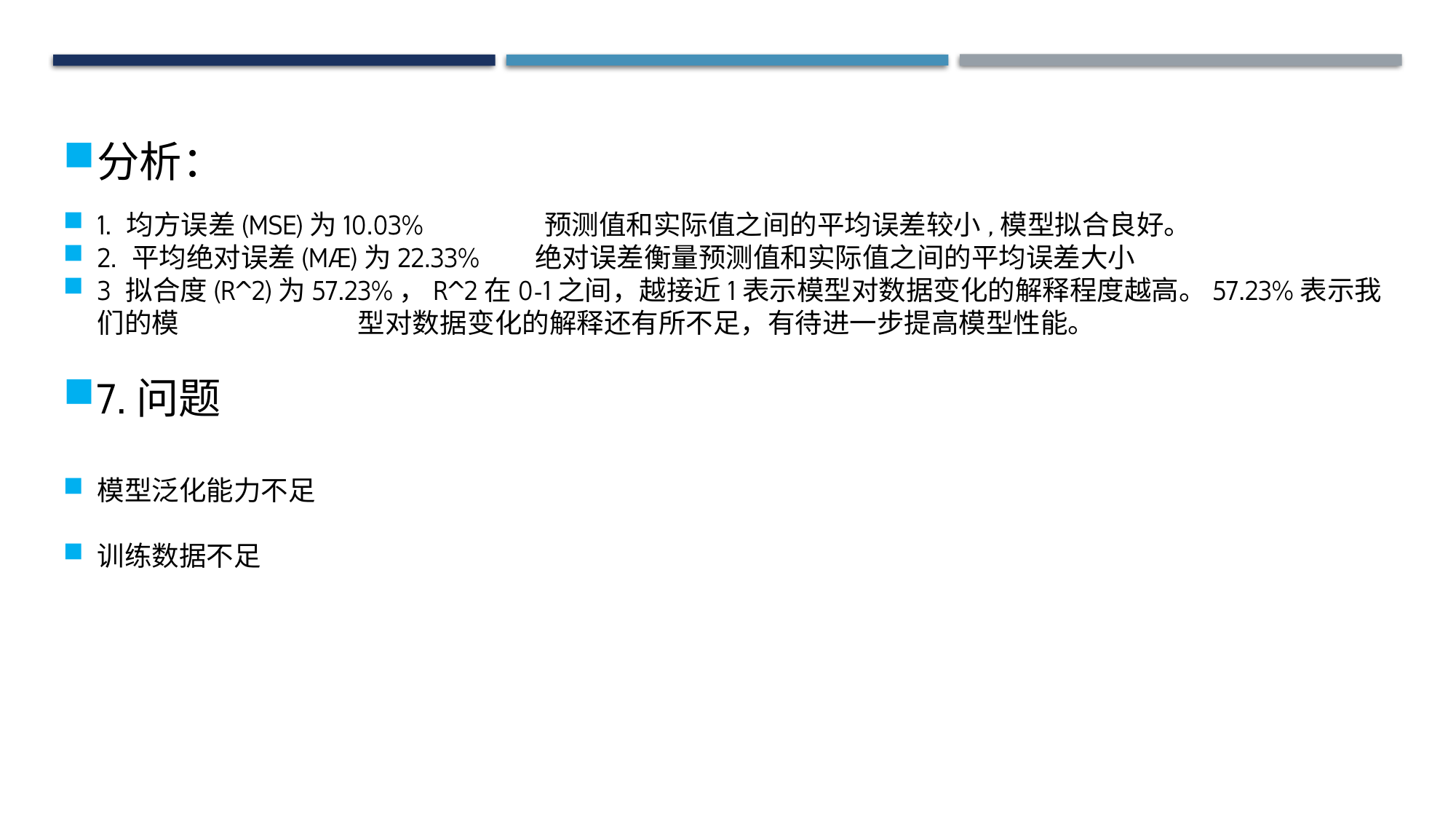

分析：

1. 均方误差(MSE)为10.03%              预测值和实际值之间的平均误差较小,模型拟合良好。
2. 平均绝对误差(MAE)为22.33%      绝对误差衡量预测值和实际值之间的平均误差大小
3 拟合度(R^2)为57.23%，R^2在0-1之间，越接近1表示模型对数据变化的解释程度越高。57.23%表示我们的模                             型对数据变化的解释还有所不足，有待进一步提高模型性能。

7.问题

模型泛化能力不足

训练数据不足